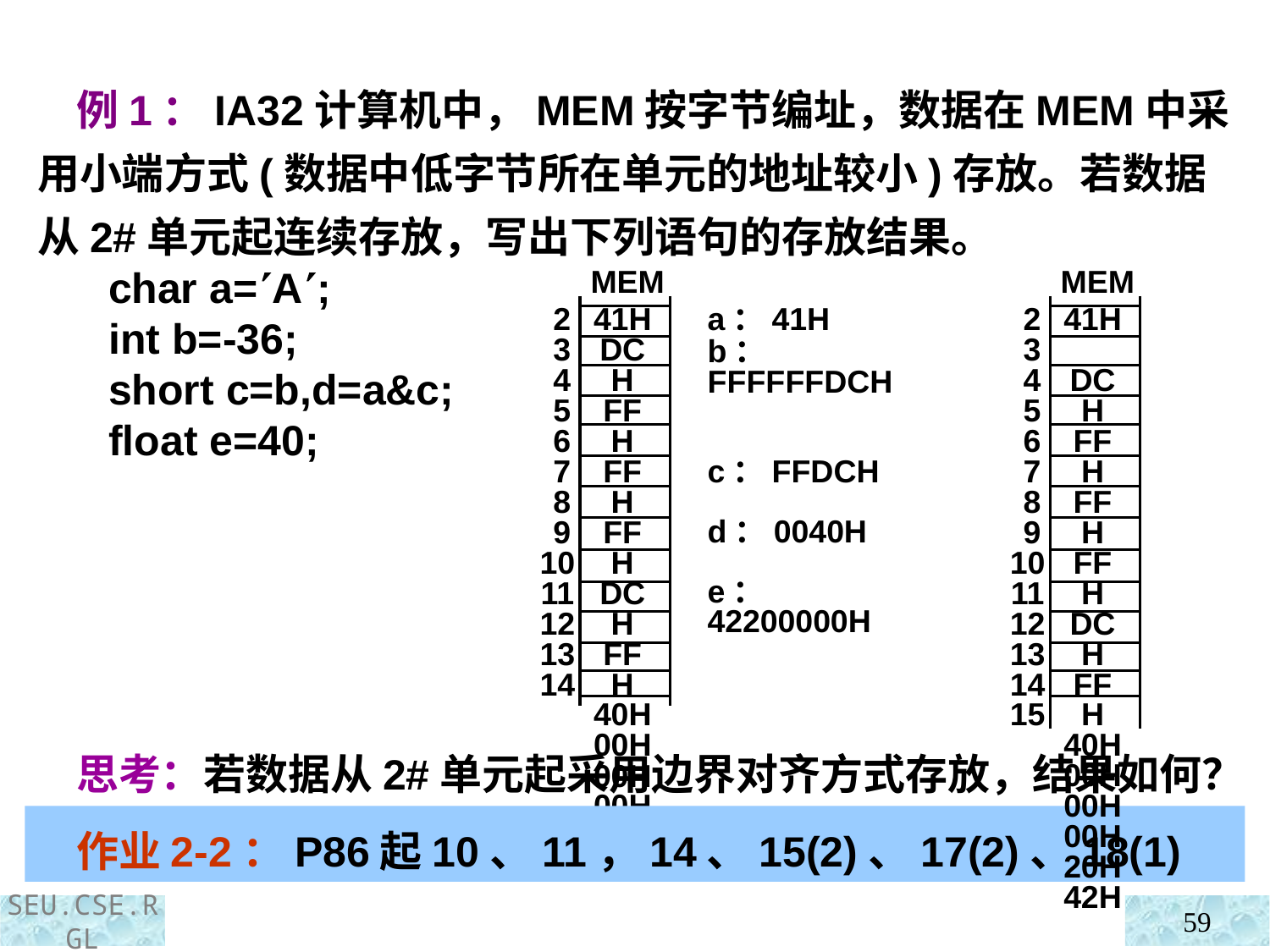

例1：IA32计算机中，MEM按字节编址，数据在MEM中采用小端方式(数据中低字节所在单元的地址较小)存放。若数据从2#单元起连续存放，写出下列语句的存放结果。
      char a=′A′;
      int b=-36;
      short c=b,d=a&c;
      float e=40;
MEM
 2
 3
 4
 5
 6
 7
 8
 9
10
11
12
13
14
MEM
 2
 3
 4
 5
 6
 7
 8
 9
10
11
12
13
14
15
a：41H
41H

DCH
FFH
FFH
FFH
DCH
FFH
40H
00H
00H
00H
20H
42H
41H
DCH
FFH
FFH
FFH
DCH
FFH
40H
00H
00H
00H
20H
42H
b：FFFFFFDCH
c：FFDCH
d：0040H
e：42200000H
   思考：若数据从2#单元起采用边界对齐方式存放，结果如何？
   作业2-2：P86起10、11，14、15(2)、17(2)、18(1)
59